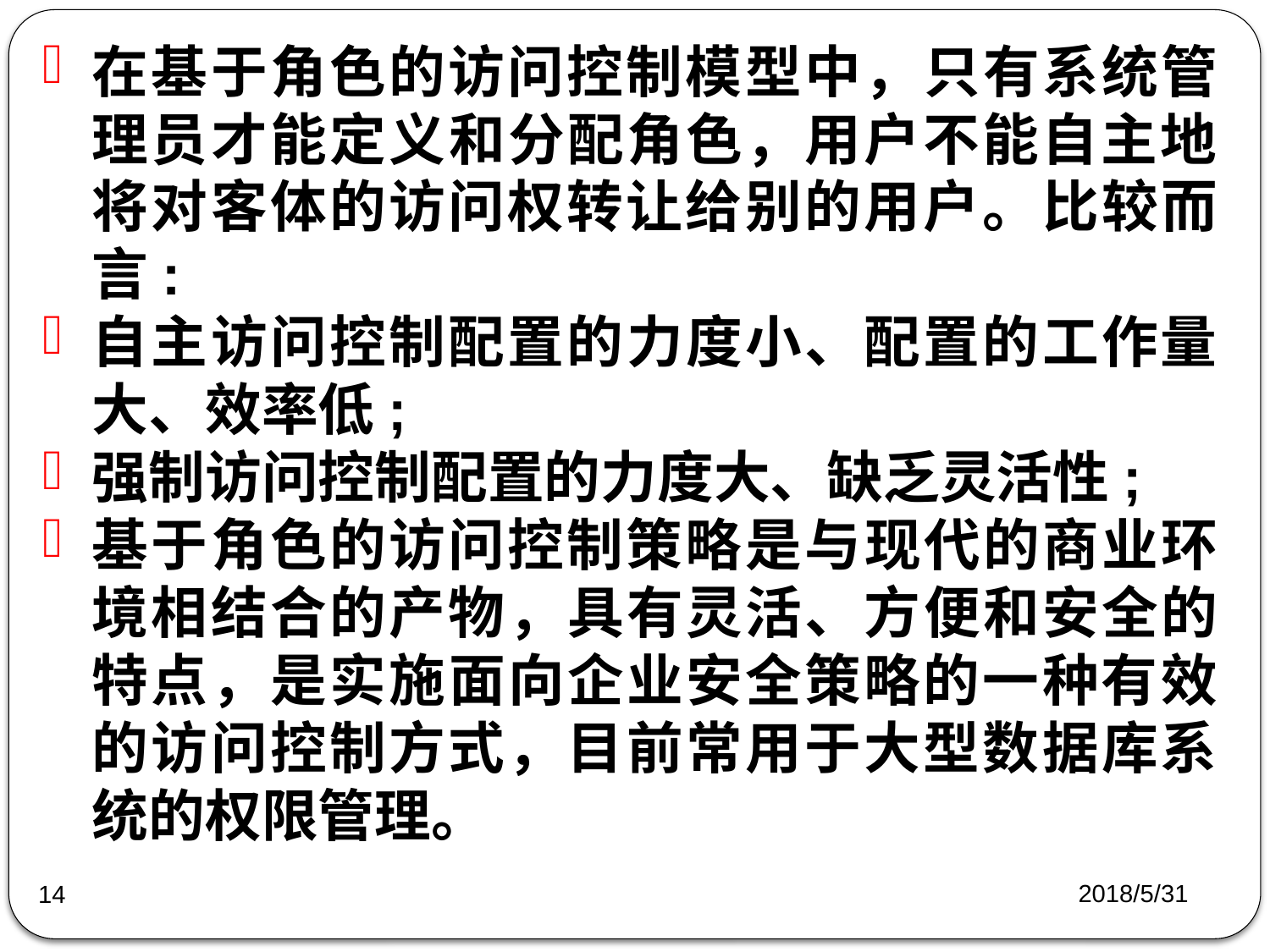

在基于角色的访问控制模型中，只有系统管理员才能定义和分配角色，用户不能自主地将对客体的访问权转让给别的用户。比较而言:
自主访问控制配置的力度小、配置的工作量大、效率低;
强制访问控制配置的力度大、缺乏灵活性;
基于角色的访问控制策略是与现代的商业环境相结合的产物，具有灵活、方便和安全的特点，是实施面向企业安全策略的一种有效的访问控制方式，目前常用于大型数据库系统的权限管理。
2018/5/31
14